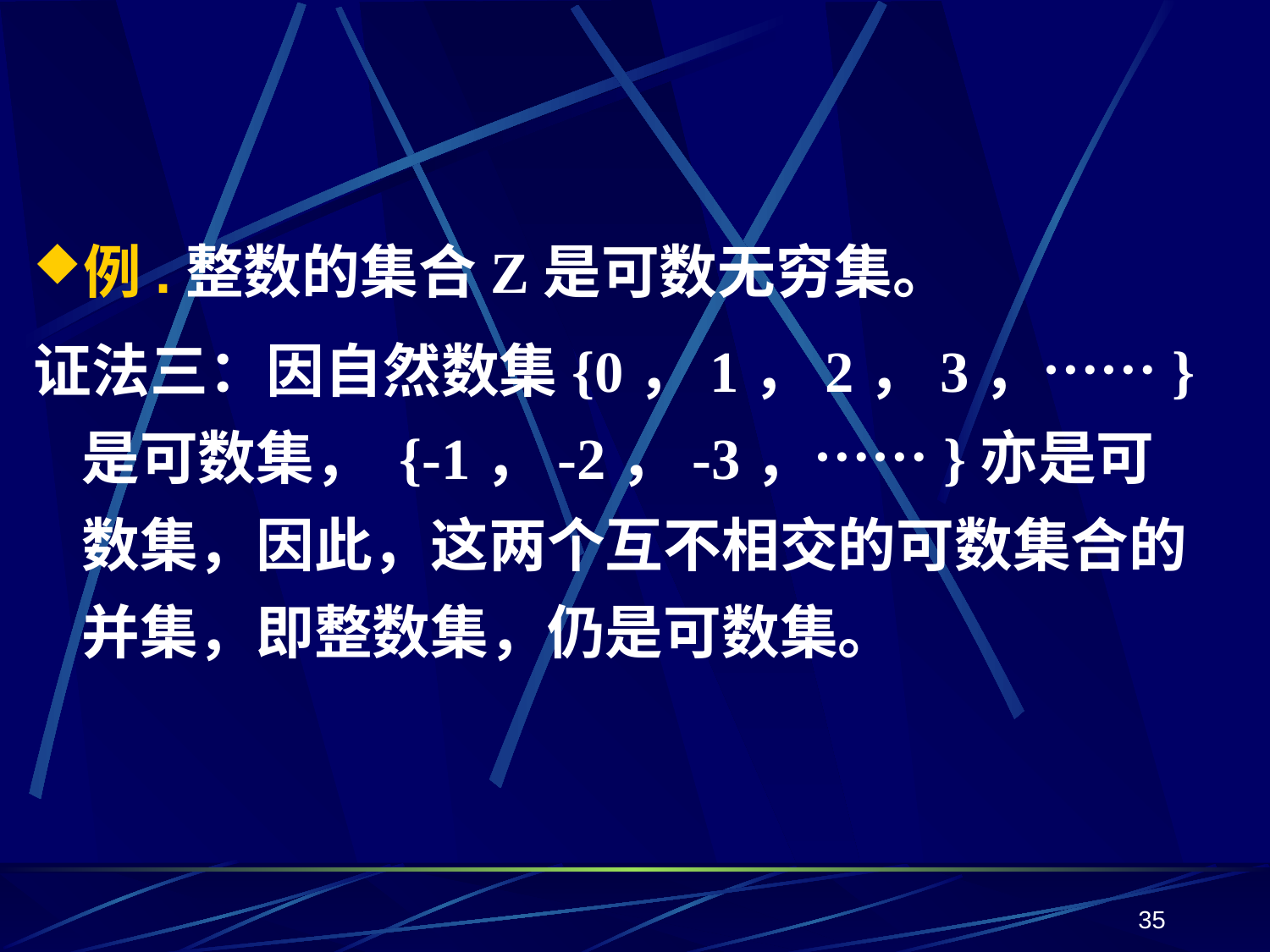

例.整数的集合Z是可数无穷集。
证法三：因自然数集{0，1，2，3，……}是可数集， {-1，-2，-3，……}亦是可数集，因此，这两个互不相交的可数集合的并集，即整数集，仍是可数集。

35